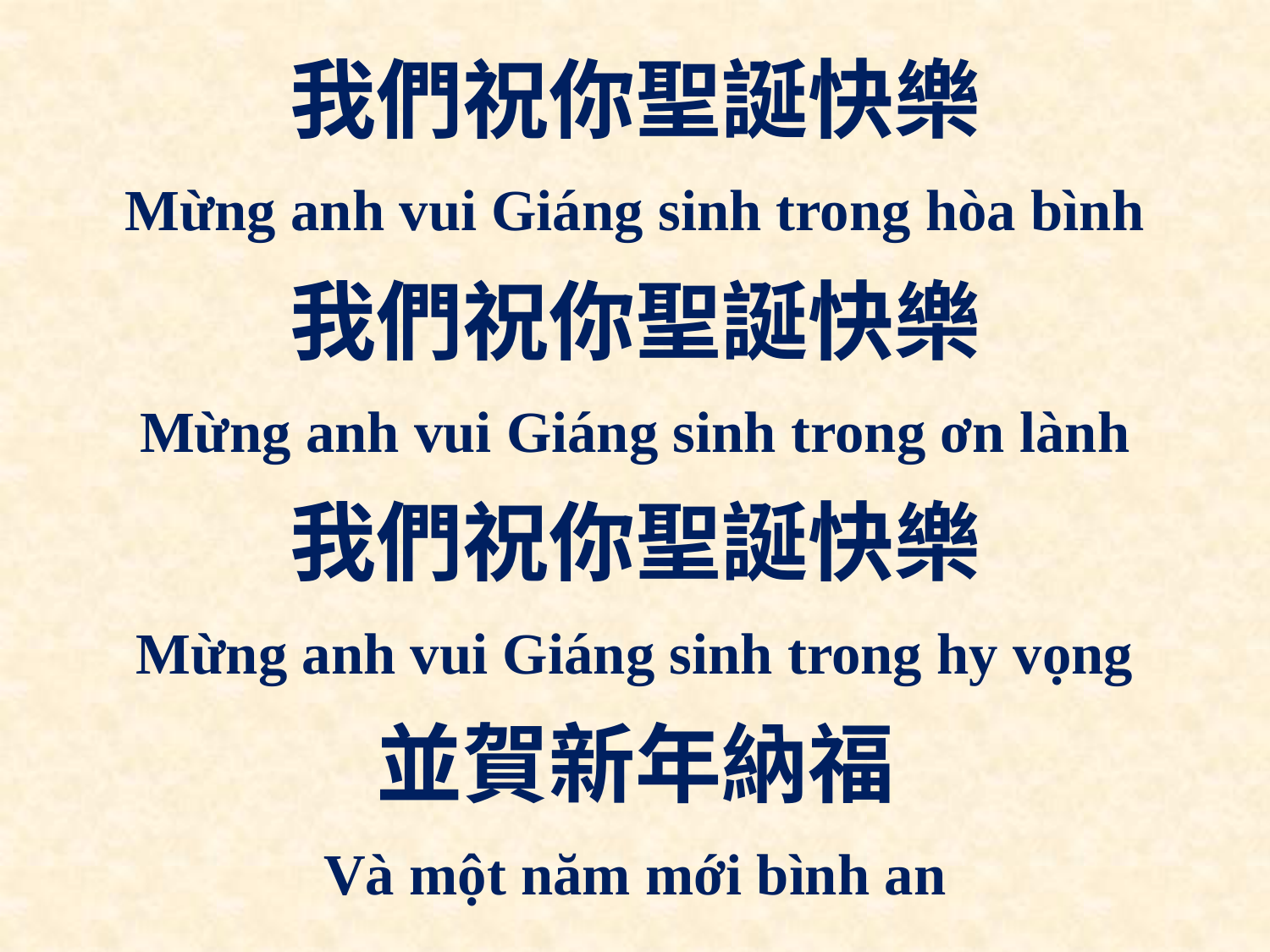

我們祝你聖誕快樂
Mừng anh vui Giáng sinh trong hòa bình
我們祝你聖誕快樂
Mừng anh vui Giáng sinh trong ơn lành
我們祝你聖誕快樂
Mừng anh vui Giáng sinh trong hy vọng
並賀新年納福
Và một năm mới bình an